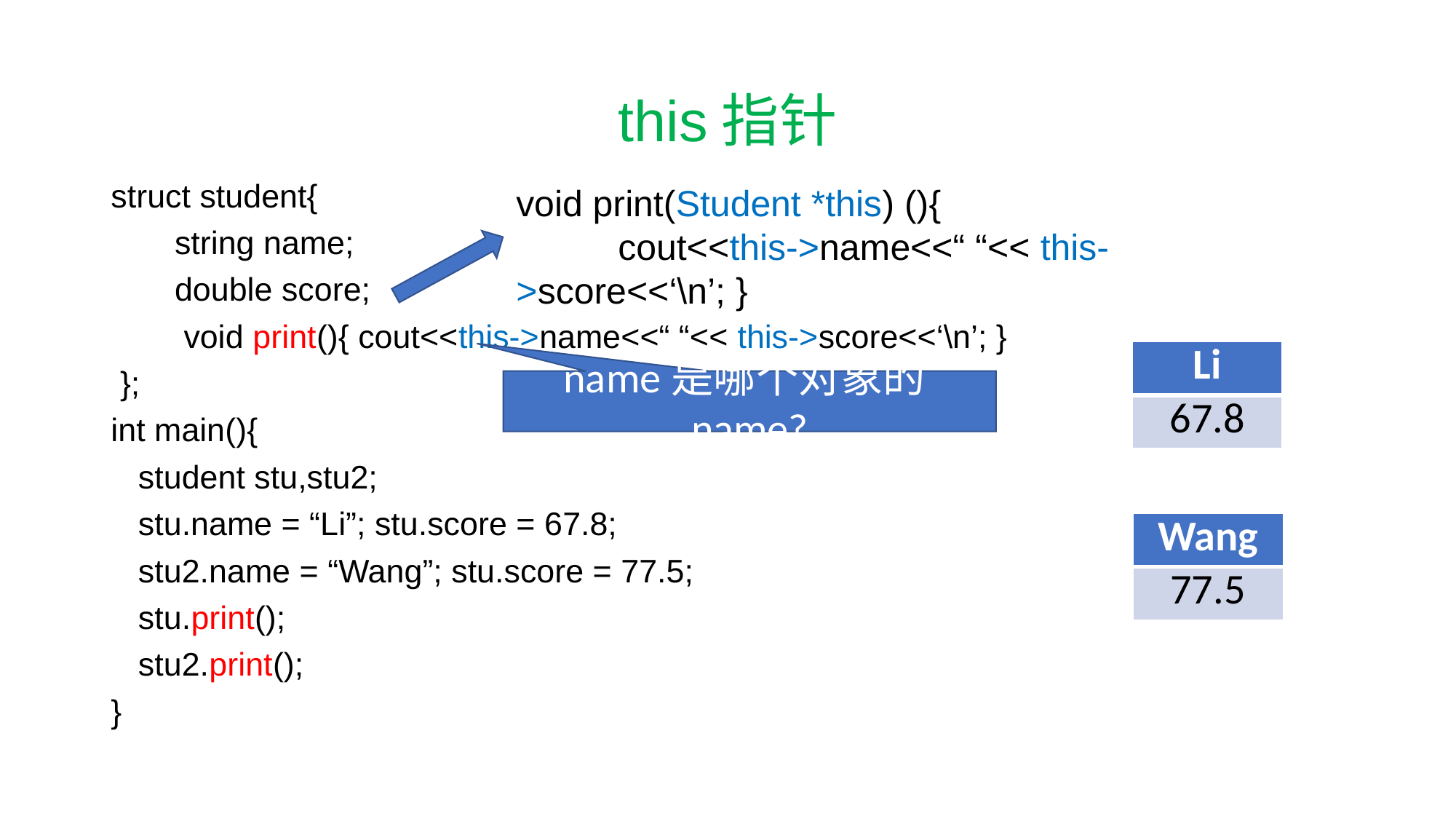

# this指针
struct student{
       string name;
       double score;
        void print(){ cout<<this->name<<“ “<< this->score<<‘\n’; }
 };
int main(){
   student stu,stu2;
   stu.name = “Li”; stu.score = 67.8;
   stu2.name = “Wang”; stu.score = 77.5;
   stu.print();
   stu2.print();
}

void print(Student *this) (){
          cout<<this->name<<“ “<< this->score<<‘\n’; }

| Li |
| --- |
| 67.8 |
name是哪个对象的name?
| Wang |
| --- |
| 77.5 |